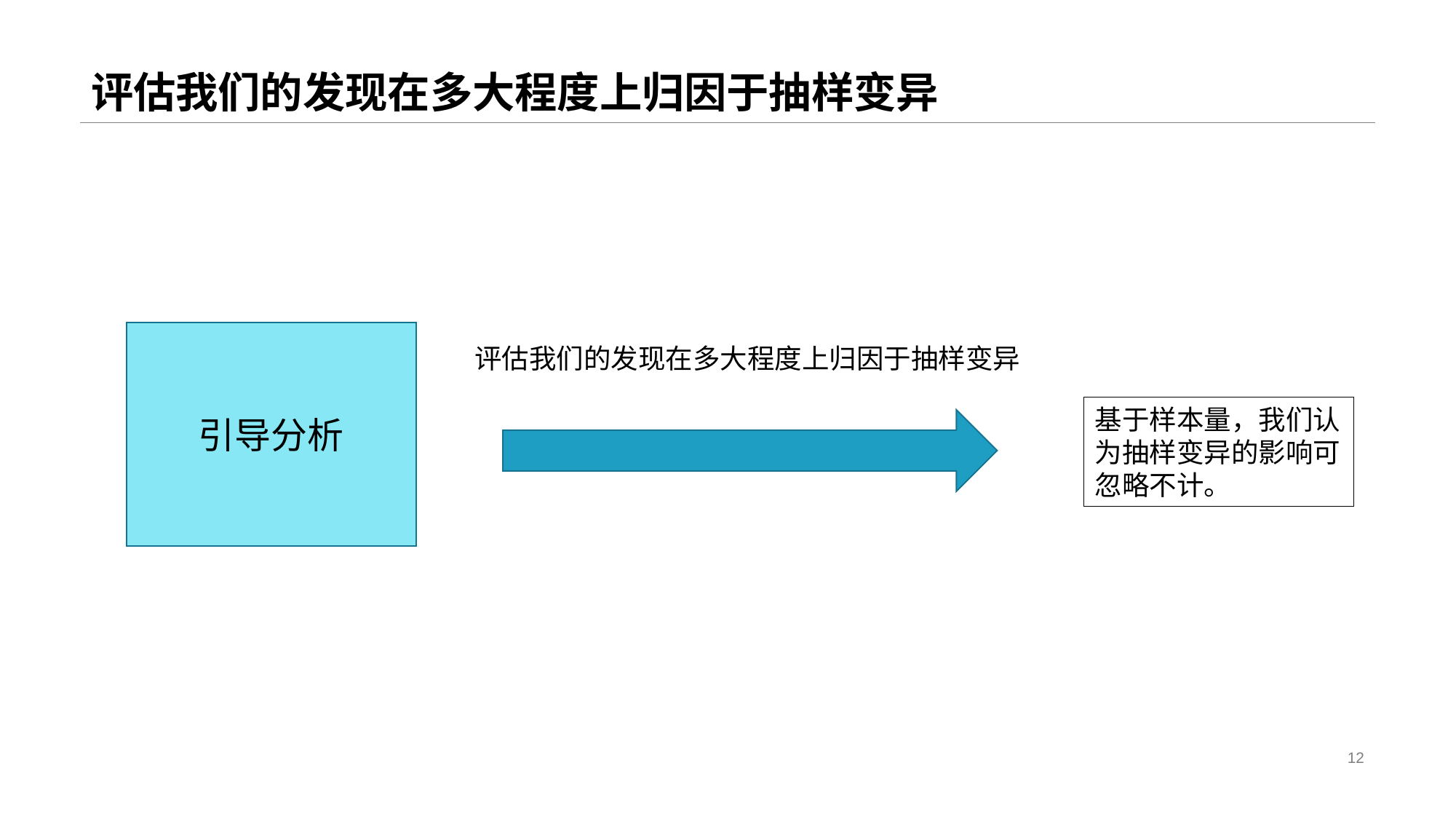

# 评估我们的发现在多大程度上归因于抽样变异
引导分析
评估我们的发现在多大程度上归因于抽样变异
基于样本量，我们认为抽样变异的影响可忽略不计。

12